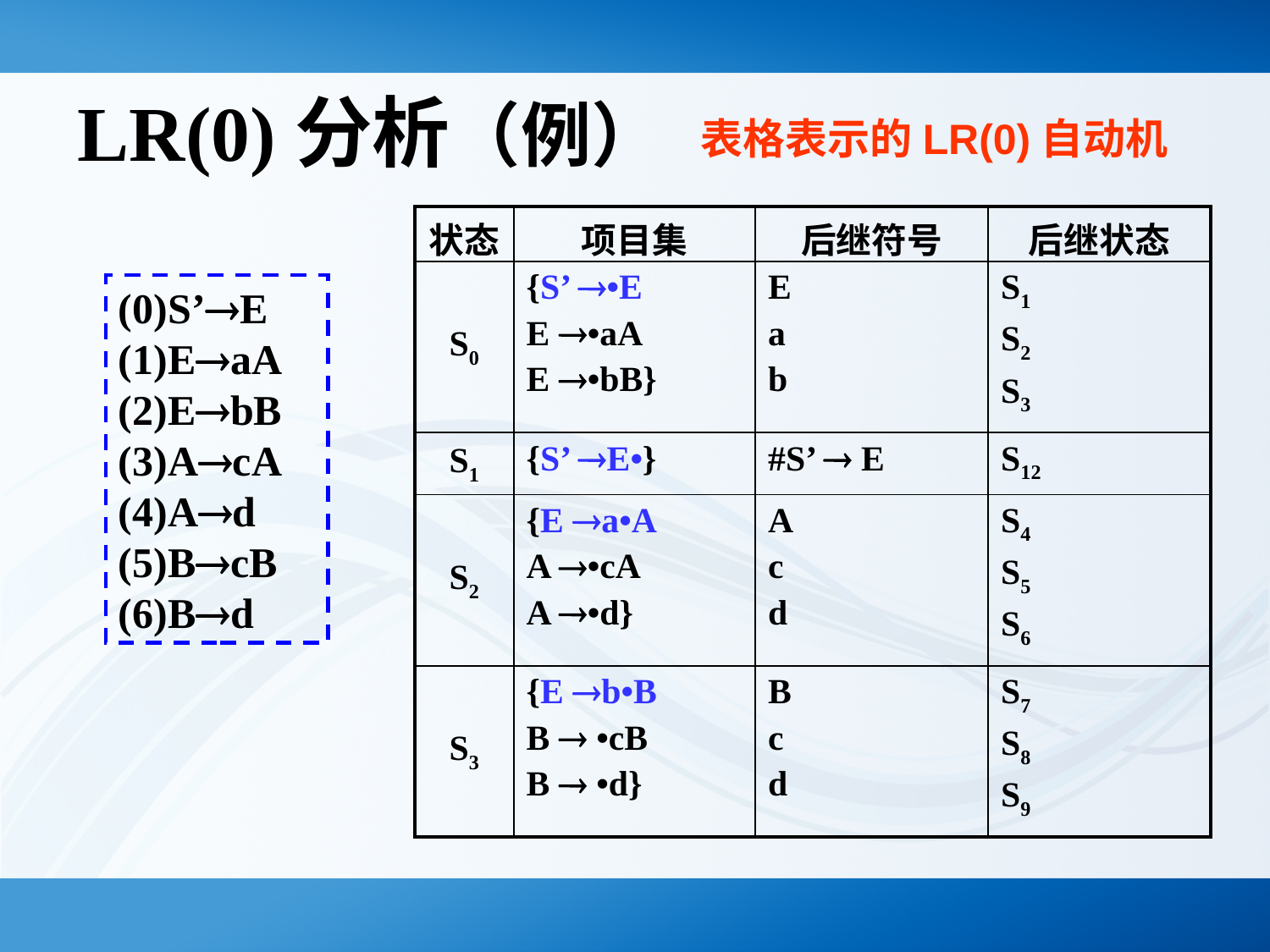

# LR(0)分析（例）
表格表示的LR(0)自动机
| 状态 | 项目集 | 后继符号 | 后继状态 |
| --- | --- | --- | --- |
| S0 | {S’ →•E E →•aA E →•bB} | E a b | S1 S2 S3 |
| S1 | {S’ →E•} | #S’ → E | S12 |
| S2 | {E →a•A A →•cA A →•d} | A c d | S4 S5 S6 |
| S3 | {E →b•B B → •cB B → •d} | B c d | S7 S8 S9 |
(0)S’→E
(1)E→aA
(2)E→bB
(3)A→cA
(4)A→d
(5)B→cB
(6)B→d